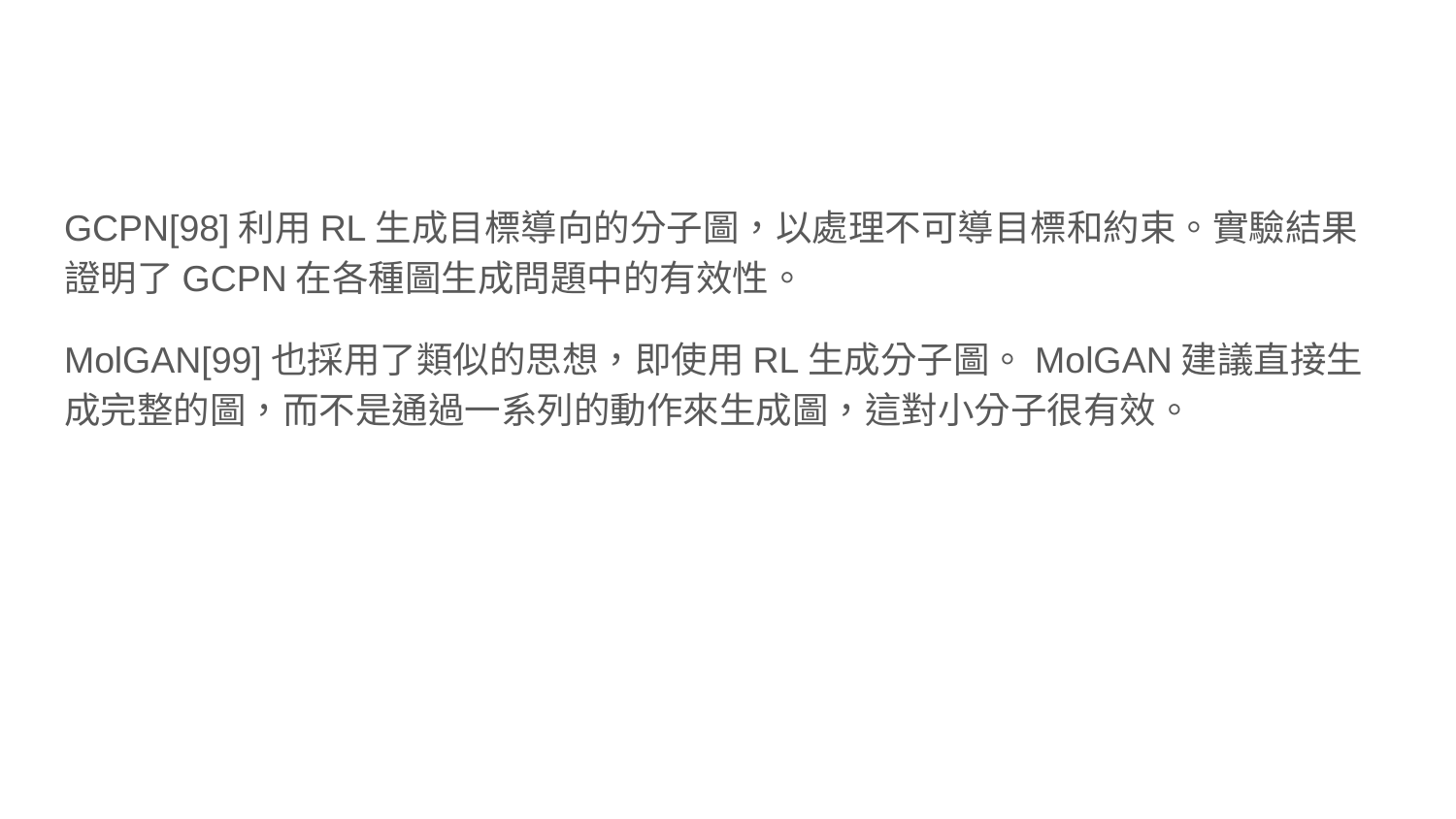

#
GCPN[98]利用RL生成目標導向的分子圖，以處理不可導目標和約束。實驗結果證明了GCPN在各種圖生成問題中的有效性。
MolGAN[99]也採用了類似的思想，即使用RL生成分子圖。MolGAN建議直接生成完整的圖，而不是通過一系列的動作來生成圖，這對小分子很有效。